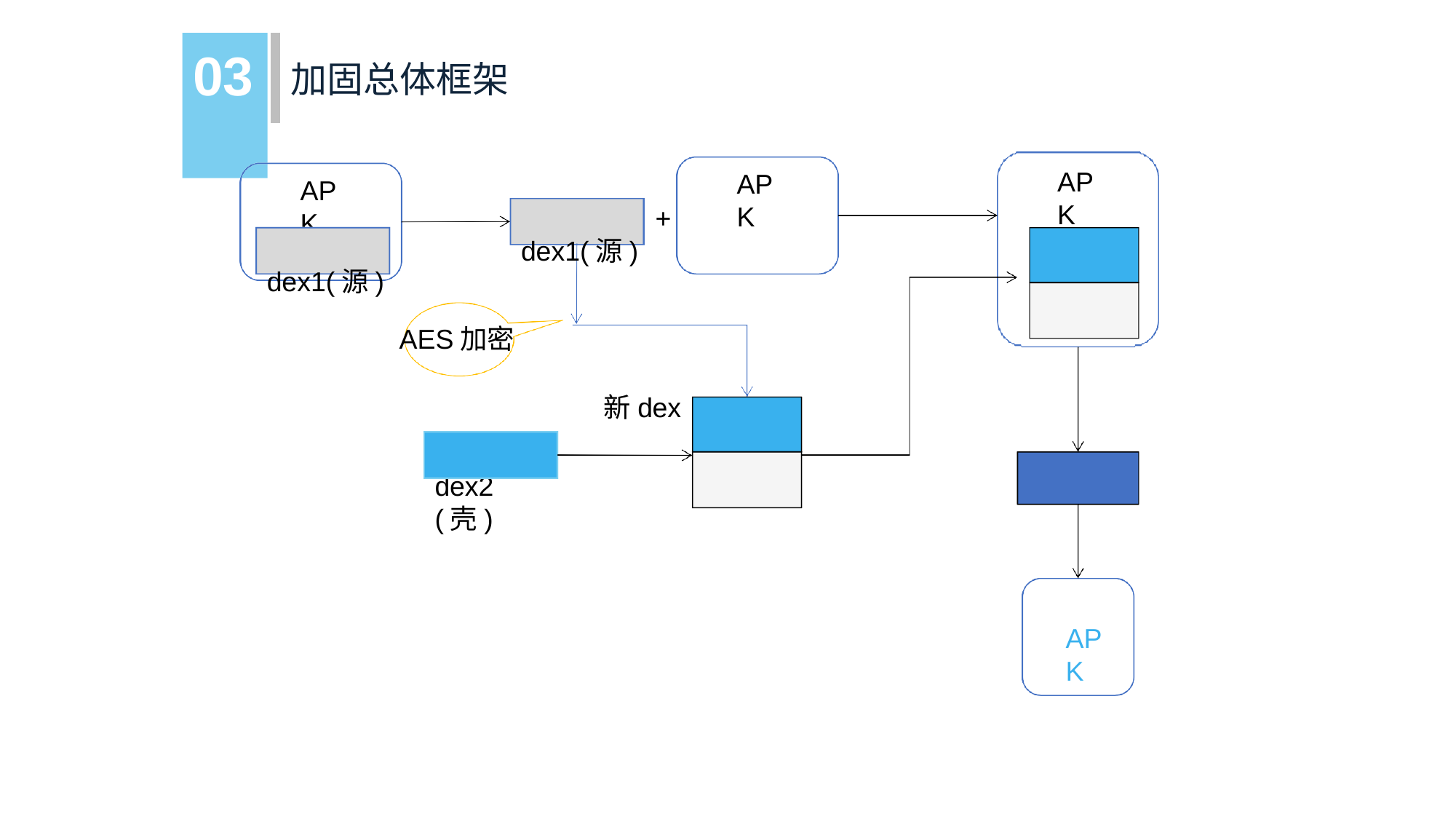

# 03
加固总体框架

APK
APK
APK
+
dex1(源)
dex1(源)
AES加密

新dex
签名
dex2(壳)
APK